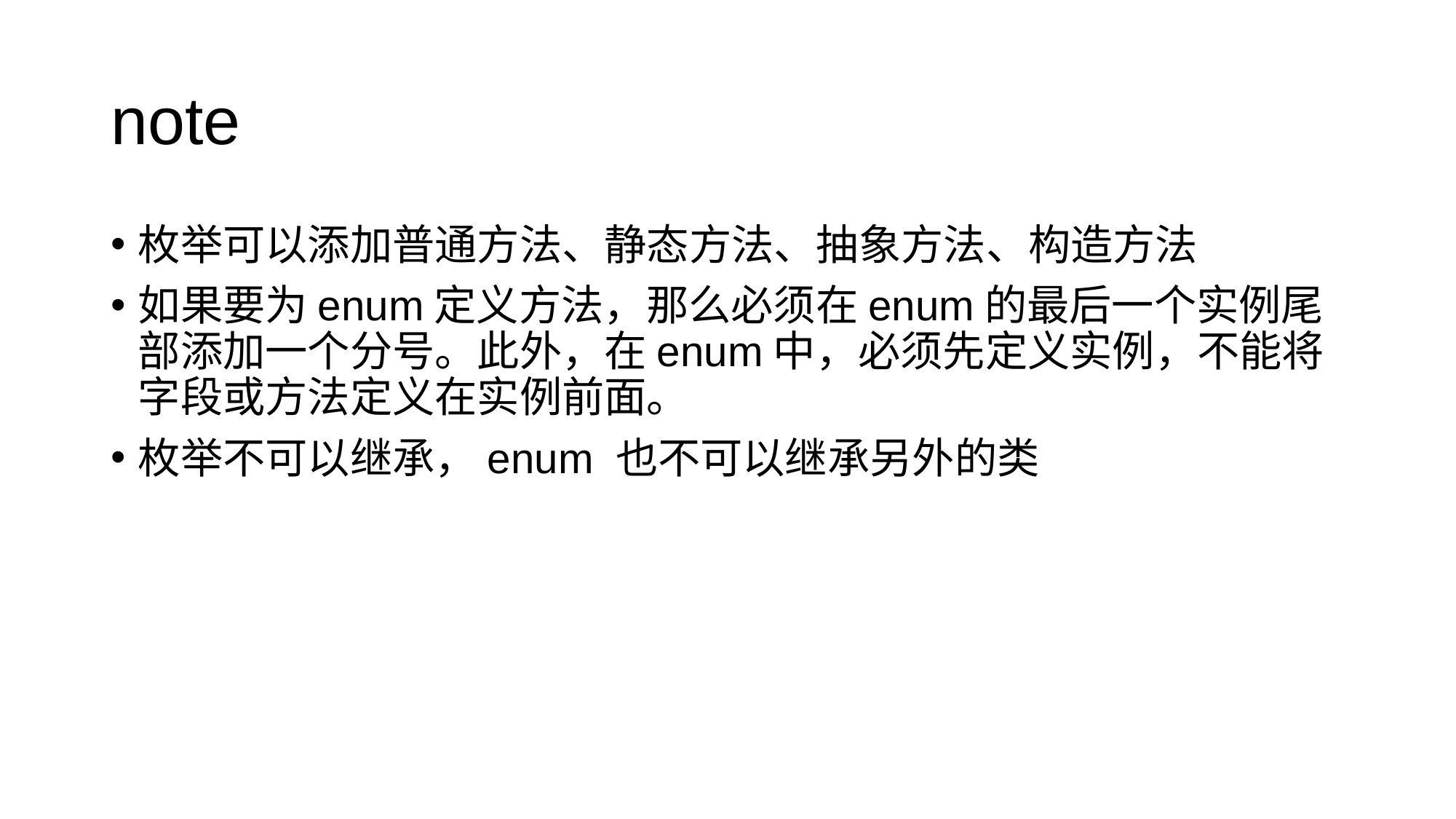

# note
枚举可以添加普通方法、静态方法、抽象方法、构造方法
如果要为enum定义方法，那么必须在enum的最后一个实例尾部添加一个分号。此外，在enum中，必须先定义实例，不能将字段或方法定义在实例前面。
枚举不可以继承，enum 也不可以继承另外的类